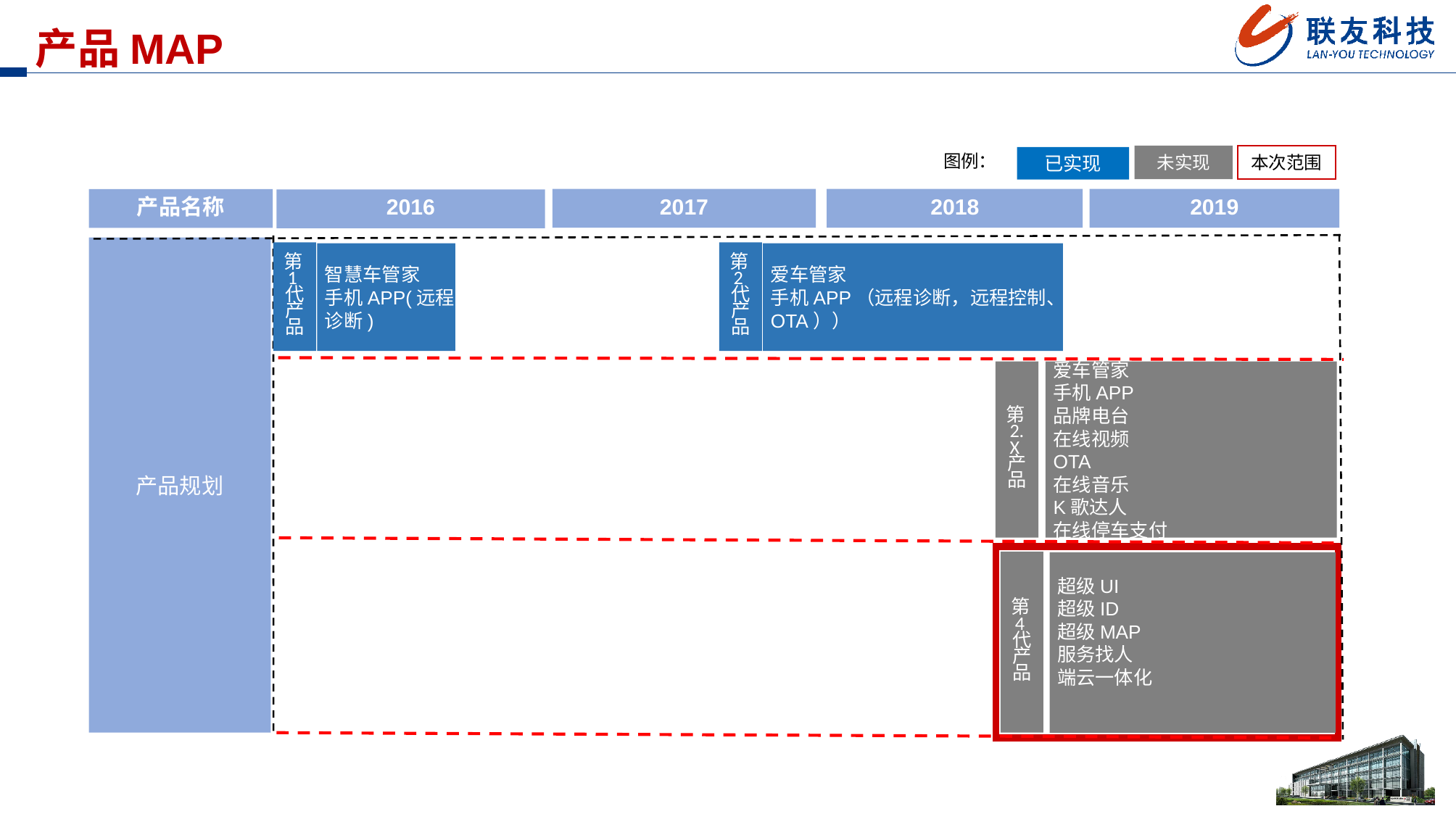

产品MAP
图例：
未实现
本次范围
已实现
2017
2018
2019
2016
产品名称

产品规划
第1代产品
第2代产品
智慧车管家
手机APP(远程诊断)
爱车管家
手机APP（远程诊断，远程控制、OTA））

第2.X产品
爱车管家
手机APP
品牌电台
在线视频
OTA
在线音乐
K歌达人
在线停车支付

第4代产品
超级UI
超级ID
超级MAP
服务找人
端云一体化